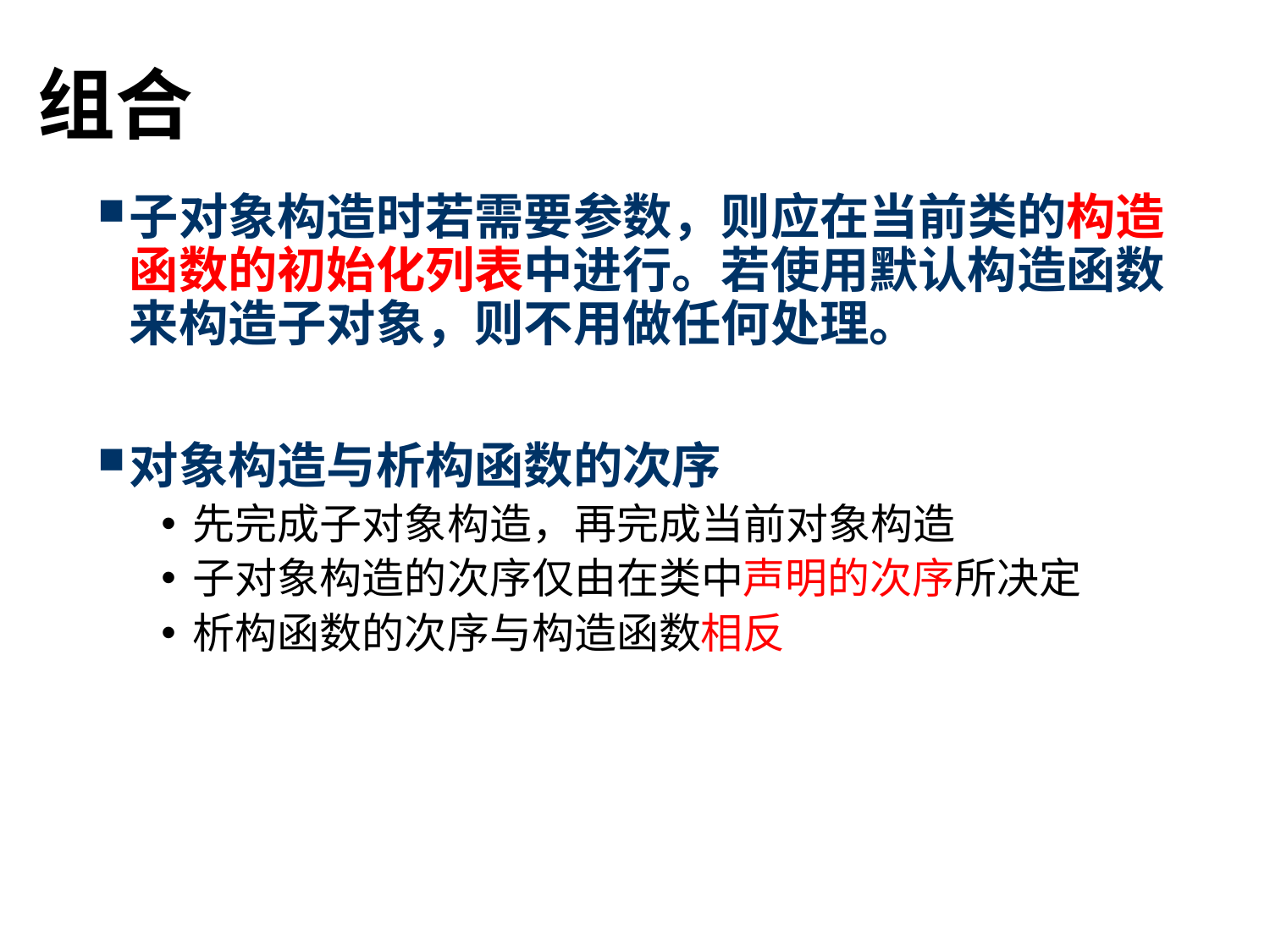

# 组合
子对象构造时若需要参数，则应在当前类的构造函数的初始化列表中进行。若使用默认构造函数来构造子对象，则不用做任何处理。

对象构造与析构函数的次序
先完成子对象构造，再完成当前对象构造
子对象构造的次序仅由在类中声明的次序所决定
析构函数的次序与构造函数相反